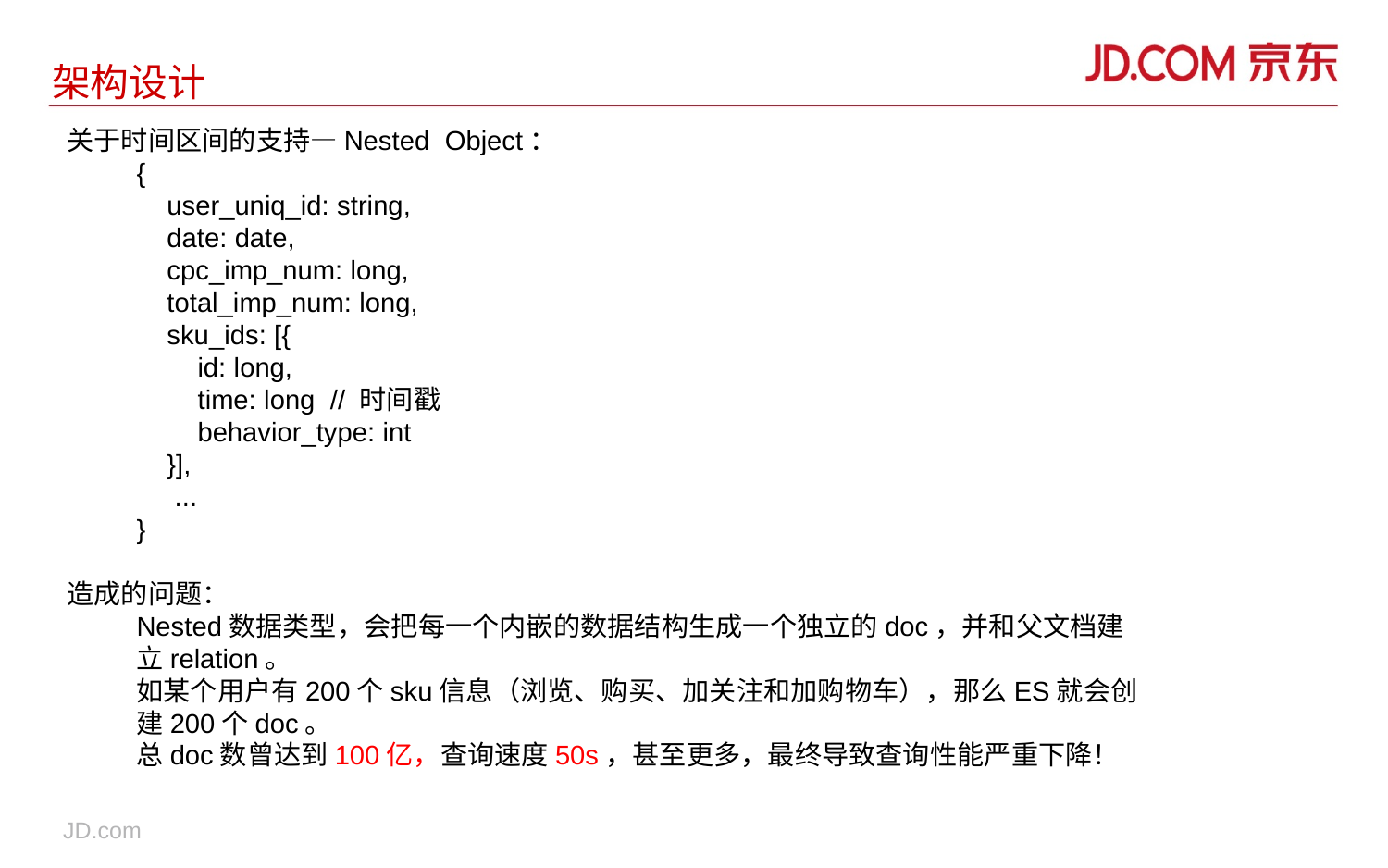

# 架构设计
关于时间区间的支持—Nested  Object：
{
    user_uniq_id: string,
    date: date,
    cpc_imp_num: long,
    total_imp_num: long,
    sku_ids: [{
        id: long,
        time: long  // 时间戳
        behavior_type: int
    }],
     ...
}

造成的问题：
Nested数据类型，会把每一个内嵌的数据结构生成一个独立的doc，并和父文档建立relation。
如某个用户有200个sku信息（浏览、购买、加关注和加购物车），那么ES就会创建200个doc。
总doc数曾达到100亿，查询速度50s，甚至更多，最终导致查询性能严重下降！